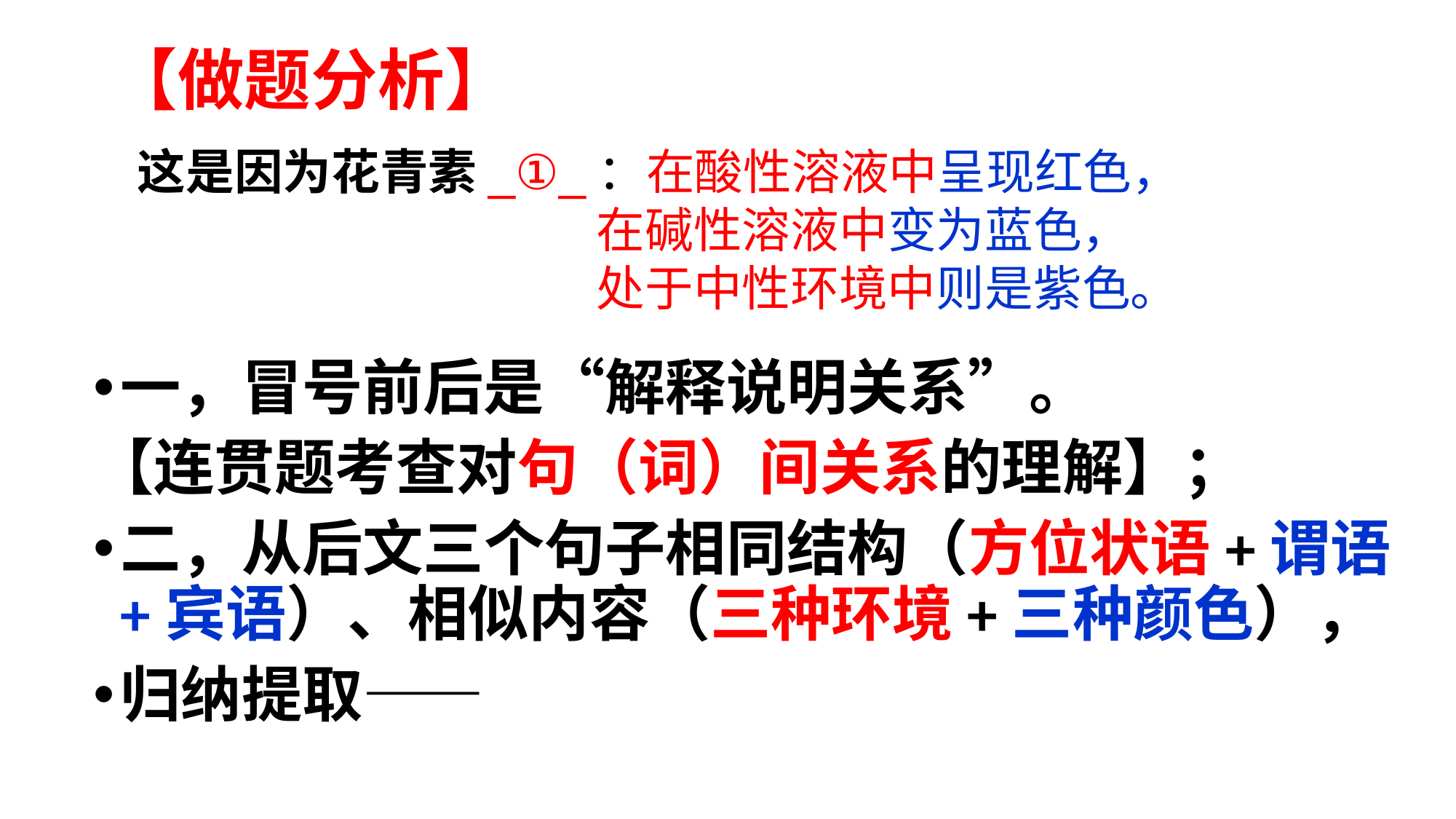

# 【做题分析】
这是因为花青素_①_：在酸性溶液中呈现红色，
                                         在碱性溶液中变为蓝色，
                                         处于中性环境中则是紫色。

一，冒号前后是“解释说明关系”。
【连贯题考查对句（词）间关系的理解】；
二，从后文三个句子相同结构（方位状语+谓语+宾语）、相似内容（三种环境+三种颜色），
归纳提取——